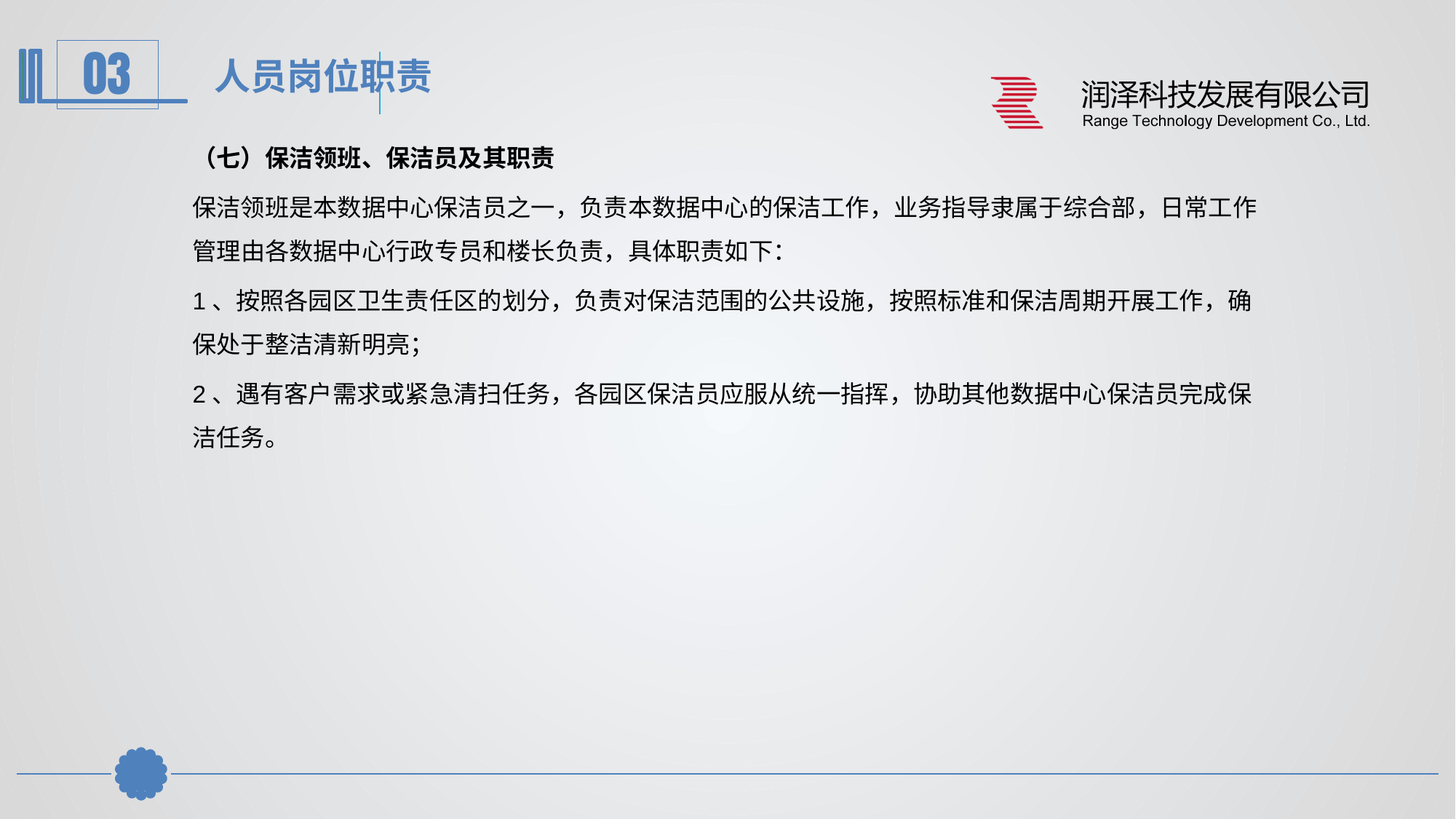

人员岗位职责
（七）保洁领班、保洁员及其职责
保洁领班是本数据中心保洁员之一，负责本数据中心的保洁工作，业务指导隶属于综合部，日常工作管理由各数据中心行政专员和楼长负责，具体职责如下：
1、按照各园区卫生责任区的划分，负责对保洁范围的公共设施，按照标准和保洁周期开展工作，确保处于整洁清新明亮；
2、遇有客户需求或紧急清扫任务，各园区保洁员应服从统一指挥，协助其他数据中心保洁员完成保洁任务。
19